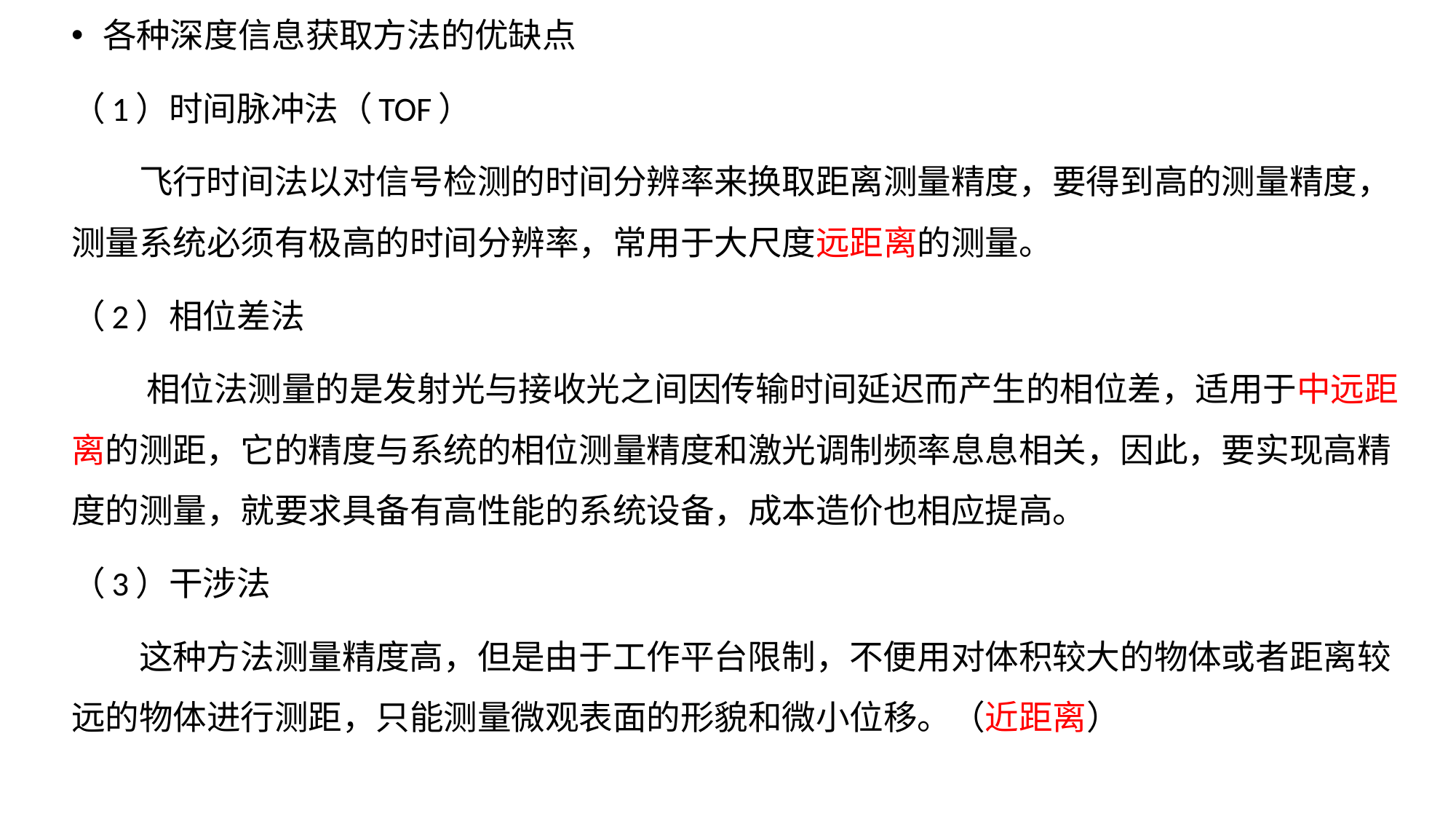

各种深度信息获取方法的优缺点
（1）时间脉冲法（TOF）
        飞行时间法以对信号检测的时间分辨率来换取距离测量精度，要得到高的测量精度，测量系统必须有极高的时间分辨率，常用于大尺度远距离的测量。
（2）相位差法
         相位法测量的是发射光与接收光之间因传输时间延迟而产生的相位差，适用于中远距离的测距，它的精度与系统的相位测量精度和激光调制频率息息相关，因此，要实现高精度的测量，就要求具备有高性能的系统设备，成本造价也相应提高。
（3）干涉法
        这种方法测量精度高，但是由于工作平台限制，不便用对体积较大的物体或者距离较远的物体进行测距，只能测量微观表面的形貌和微小位移。（近距离）